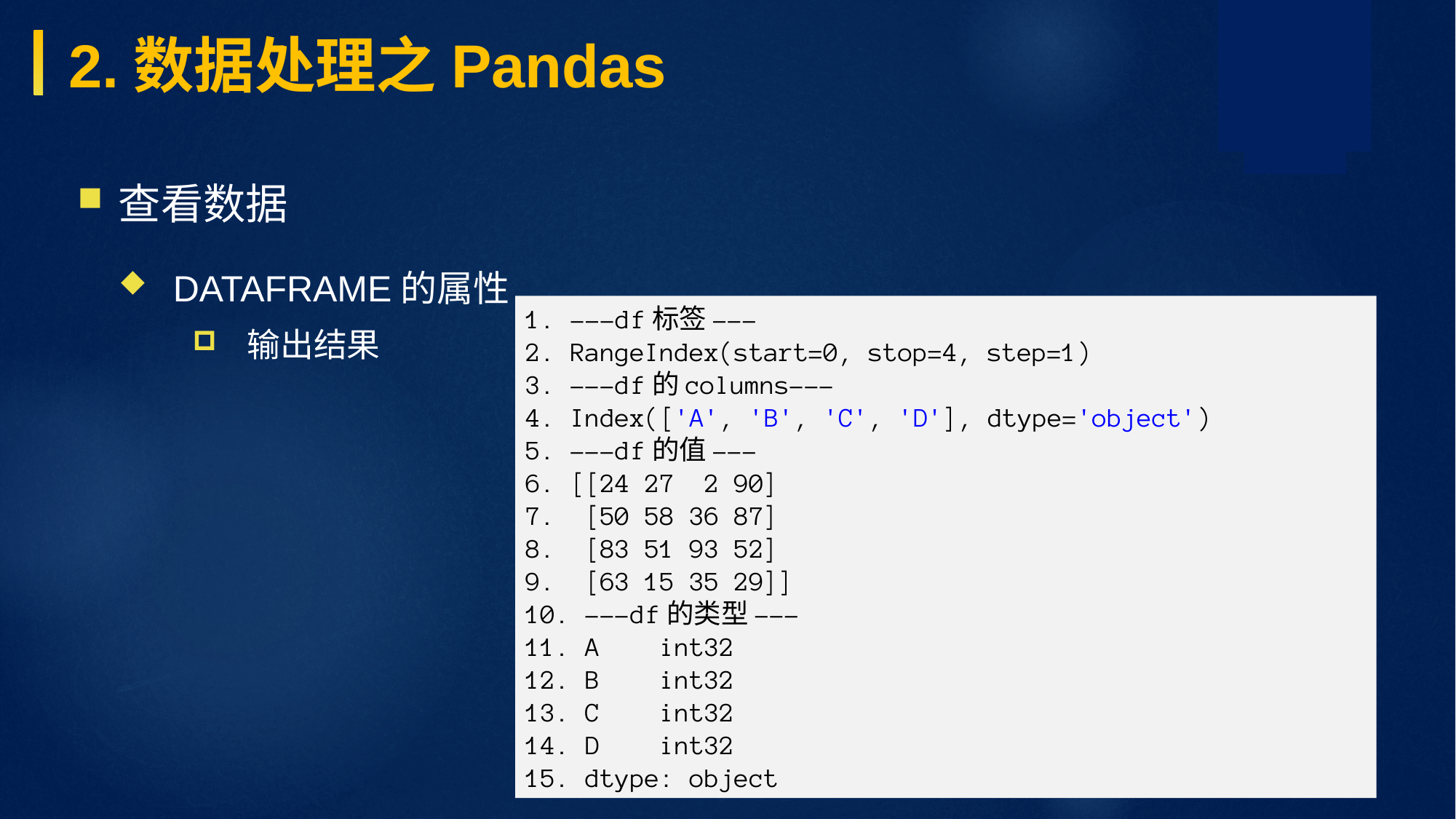

2.数据处理之Pandas
查看数据
DataFrame的属性
输出结果

1. ---df标签---    2. RangeIndex(start=0, stop=4, step=1)    3. ---df的columns---    4. Index(['A', 'B', 'C', 'D'], dtype='object')    5. ---df的值---    6. [[24 27  2 90]    7.  [50 58 36 87]    8.  [83 51 93 52]    9.  [63 15 35 29]]    10. ---df的类型---    11. A    int32    12. B    int32    13. C    int32    14. D    int32    15. dtype: object